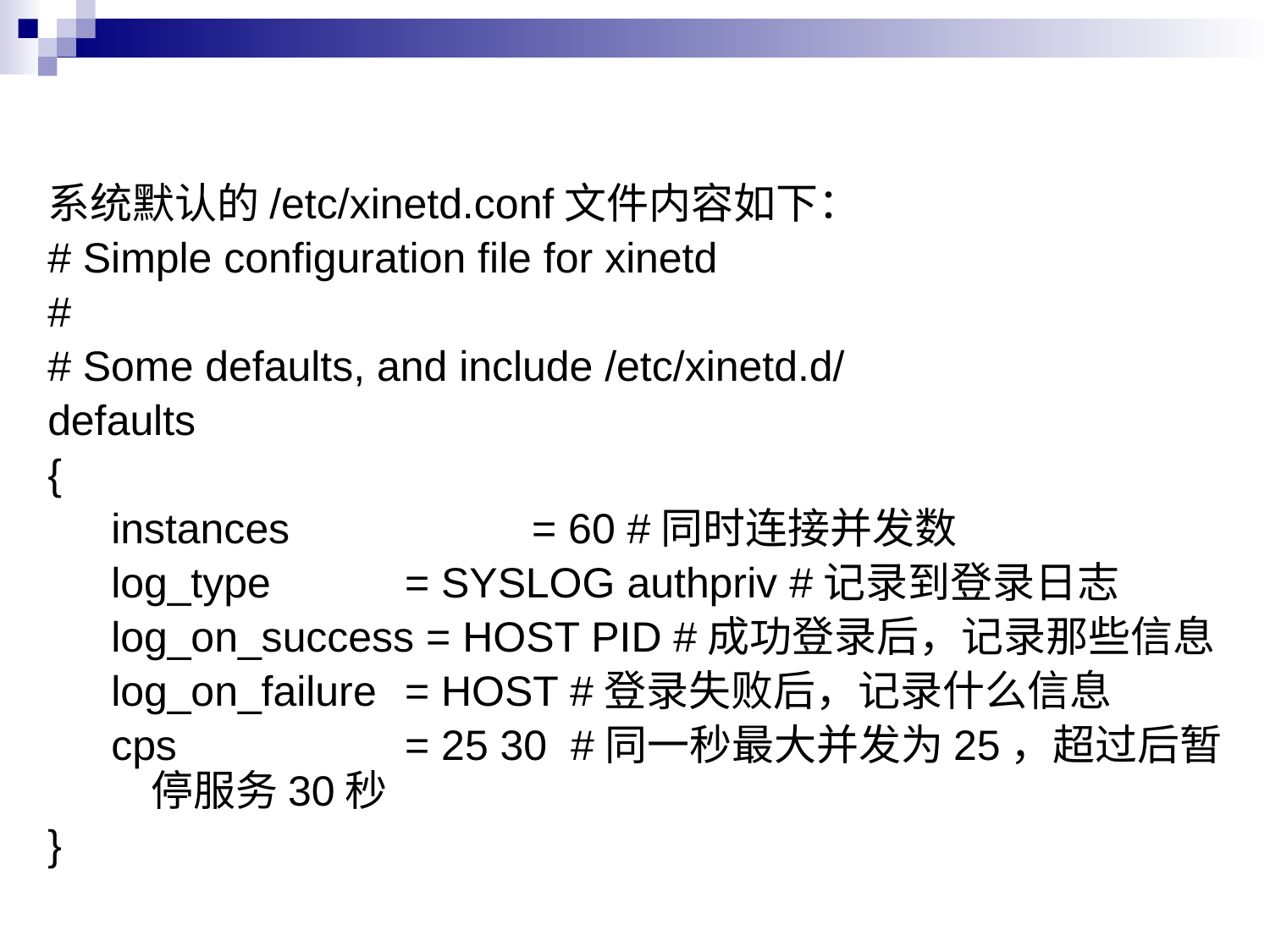

系统默认的/etc/xinetd.conf文件内容如下：
# Simple configuration file for xinetd
#
# Some defaults, and include /etc/xinetd.d/
defaults
{
instances	 	= 60 #同时连接并发数
log_type		= SYSLOG authpriv #记录到登录日志
log_on_success = HOST PID #成功登录后，记录那些信息
log_on_failure  	= HOST #登录失败后，记录什么信息
cps		= 25 30  #同一秒最大并发为25，超过后暂停服务30秒
}